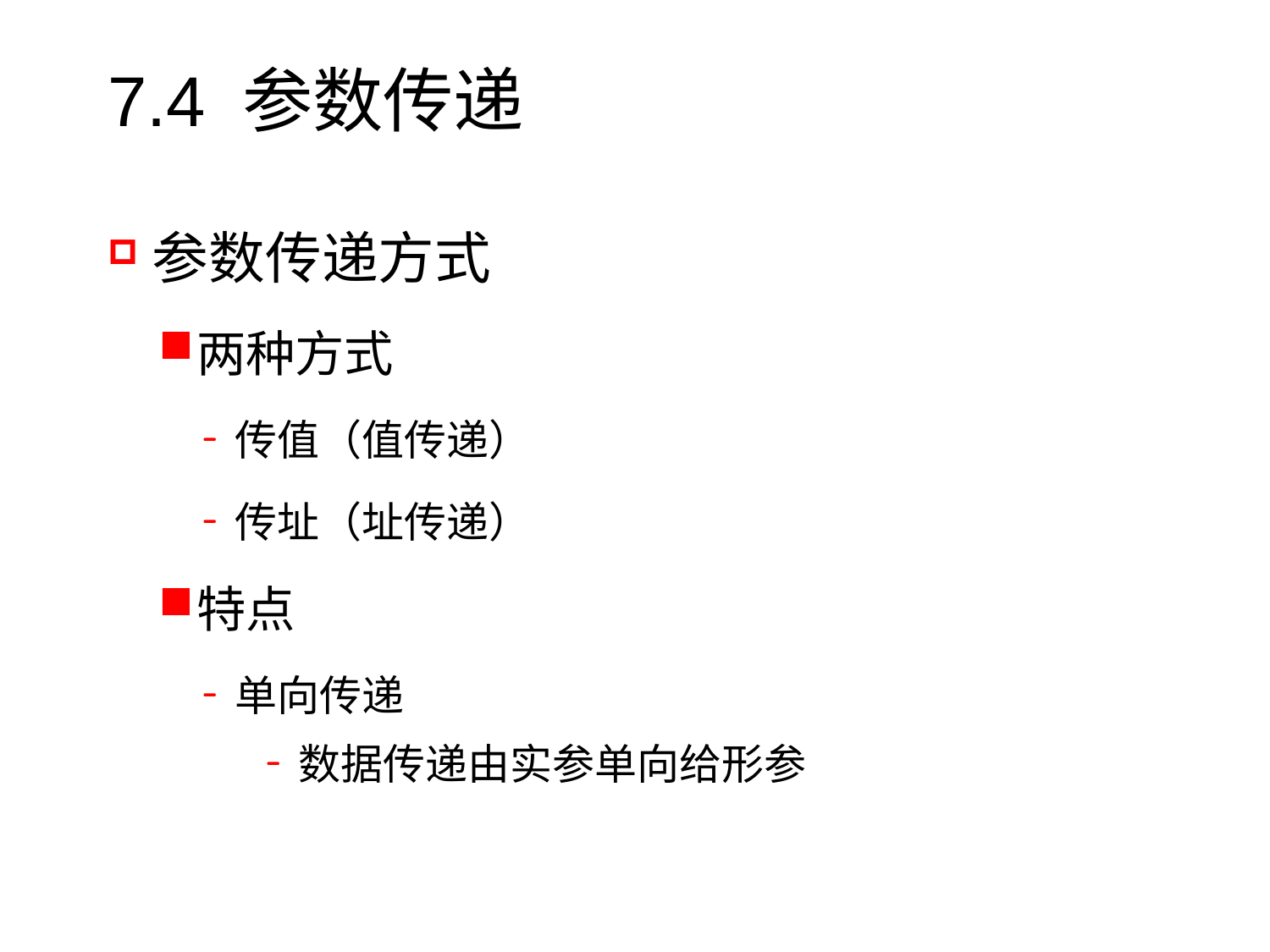

# 7.4 参数传递
参数传递方式
两种方式
传值（值传递）
传址（址传递）
特点
单向传递
数据传递由实参单向给形参